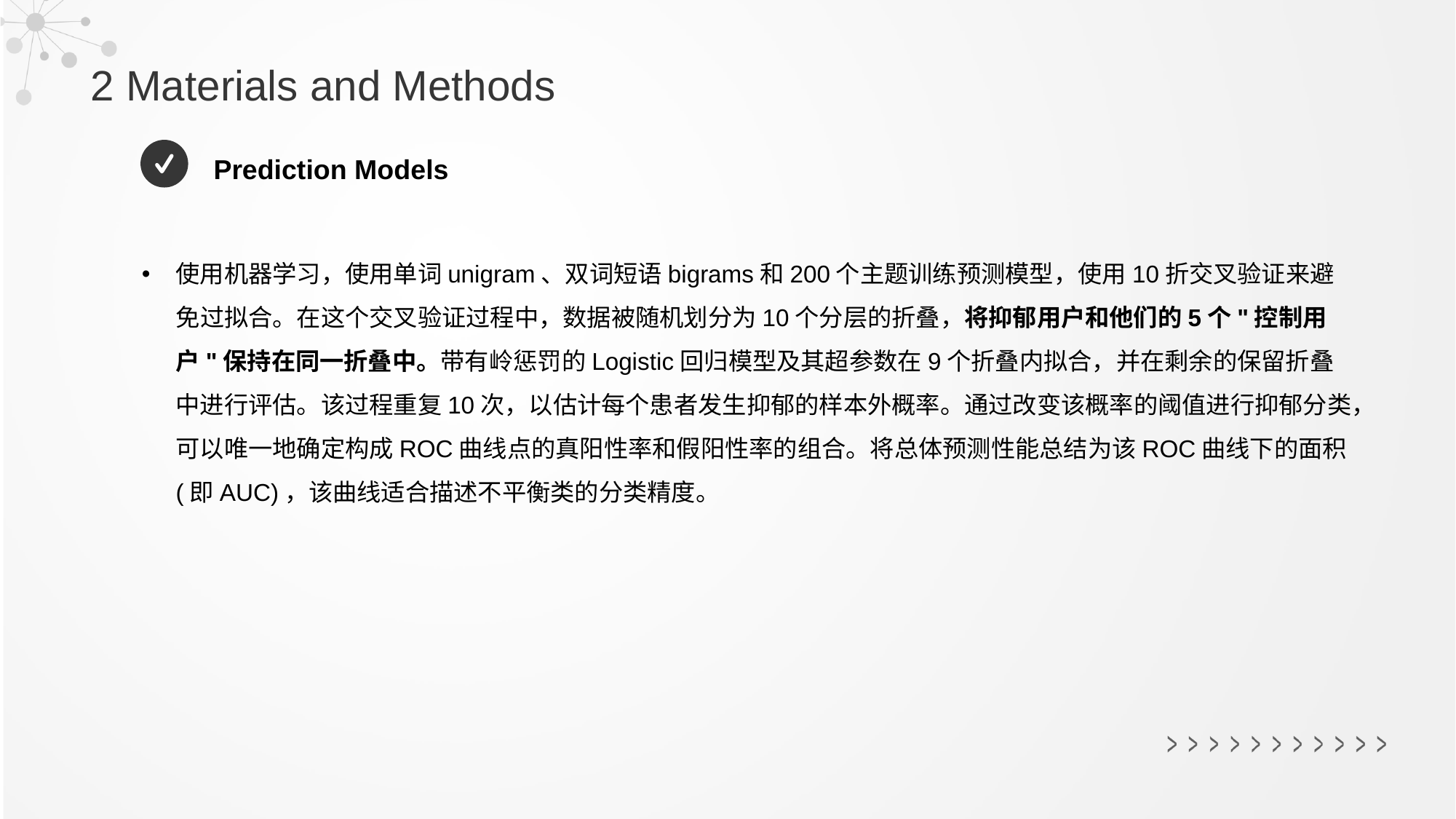

2 Materials and Methods
Prediction Models

使用机器学习，使用单词unigram、双词短语bigrams和200个主题训练预测模型，使用10折交叉验证来避免过拟合。在这个交叉验证过程中，数据被随机划分为10个分层的折叠，将抑郁用户和他们的5个"控制用户"保持在同一折叠中。带有岭惩罚的Logistic回归模型及其超参数在9个折叠内拟合，并在剩余的保留折叠中进行评估。该过程重复10次，以估计每个患者发生抑郁的样本外概率。通过改变该概率的阈值进行抑郁分类，可以唯一地确定构成ROC曲线点的真阳性率和假阳性率的组合。将总体预测性能总结为该ROC曲线下的面积(即AUC)，该曲线适合描述不平衡类的分类精度。